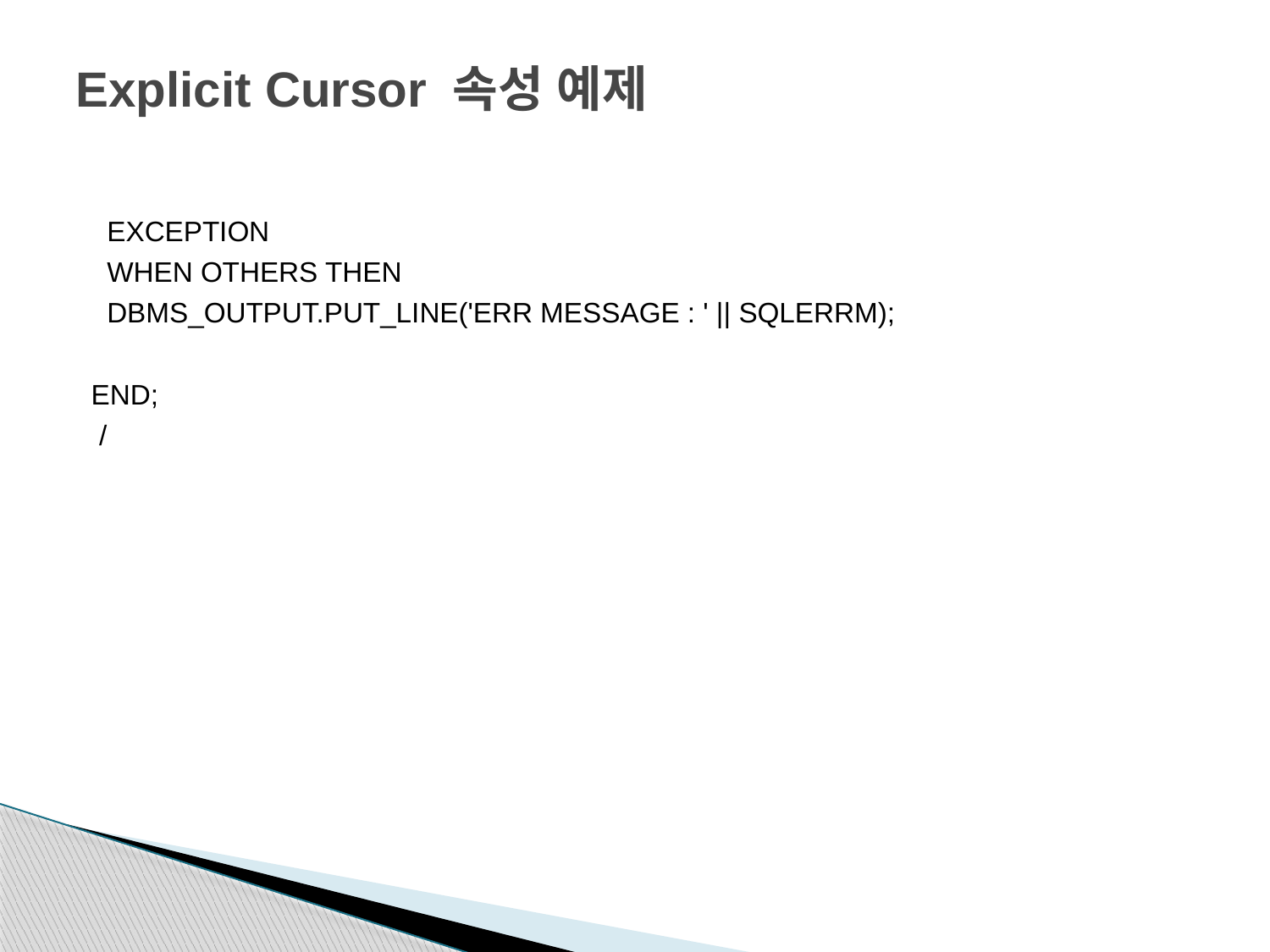

# Explicit Cursor 속성 예제

  EXCEPTION
  WHEN OTHERS THEN
  DBMS_OUTPUT.PUT_LINE('ERR MESSAGE : ' || SQLERRM);

END;
 /